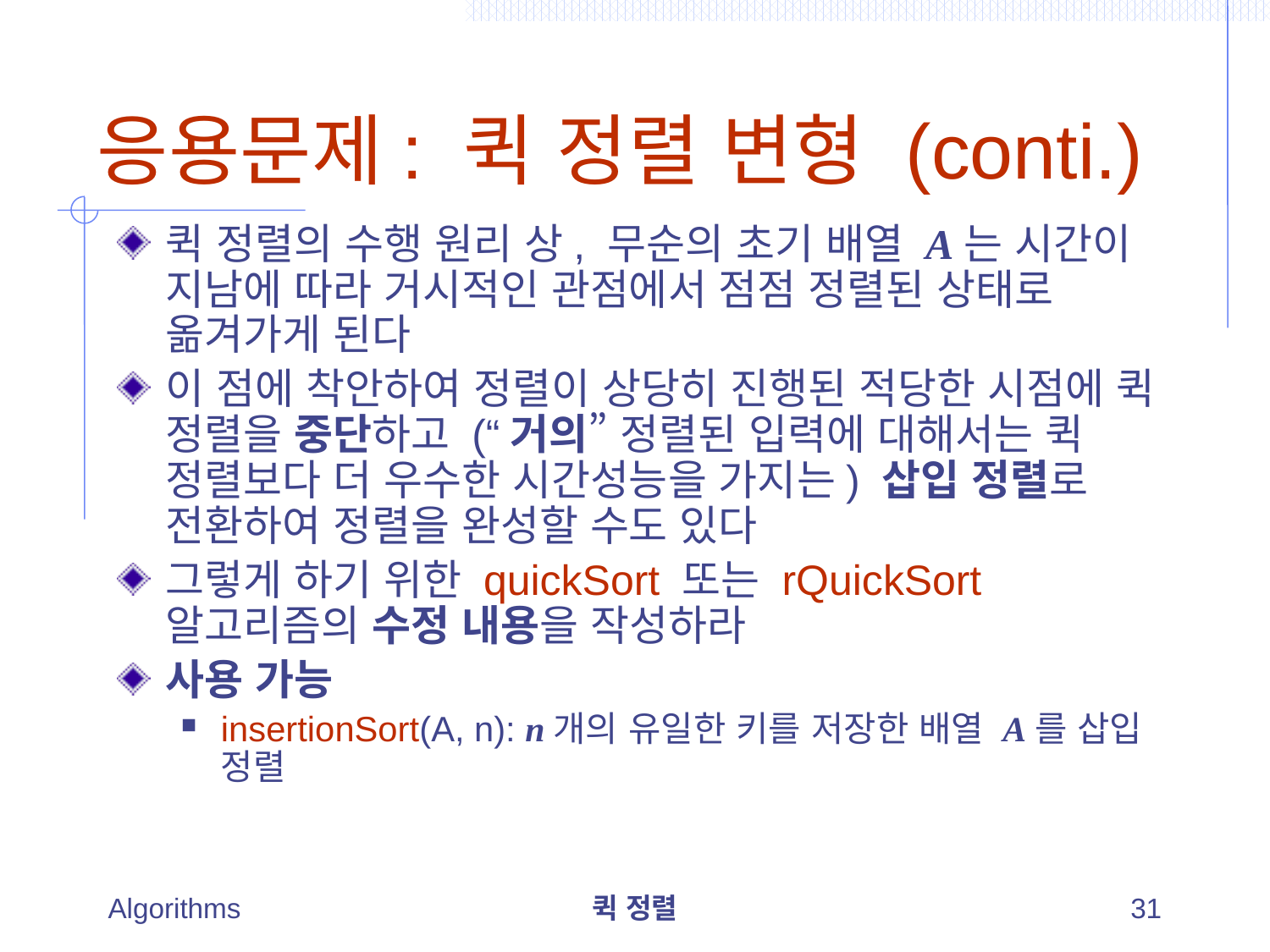

# 응용문제: 퀵 정렬 변형 (conti.)
퀵 정렬의 수행 원리 상, 무순의 초기 배열 A는 시간이 지남에 따라 거시적인 관점에서 점점 정렬된 상태로 옮겨가게 된다
이 점에 착안하여 정렬이 상당히 진행된 적당한 시점에 퀵 정렬을 중단하고 (“거의” 정렬된 입력에 대해서는 퀵 정렬보다 더 우수한 시간성능을 가지는) 삽입 정렬로 전환하여 정렬을 완성할 수도 있다
그렇게 하기 위한 quickSort 또는 rQuickSort 알고리즘의 수정 내용을 작성하라
사용 가능
insertionSort(A, n): n개의 유일한 키를 저장한 배열 A를 삽입 정렬
Algorithms
퀵 정렬
31